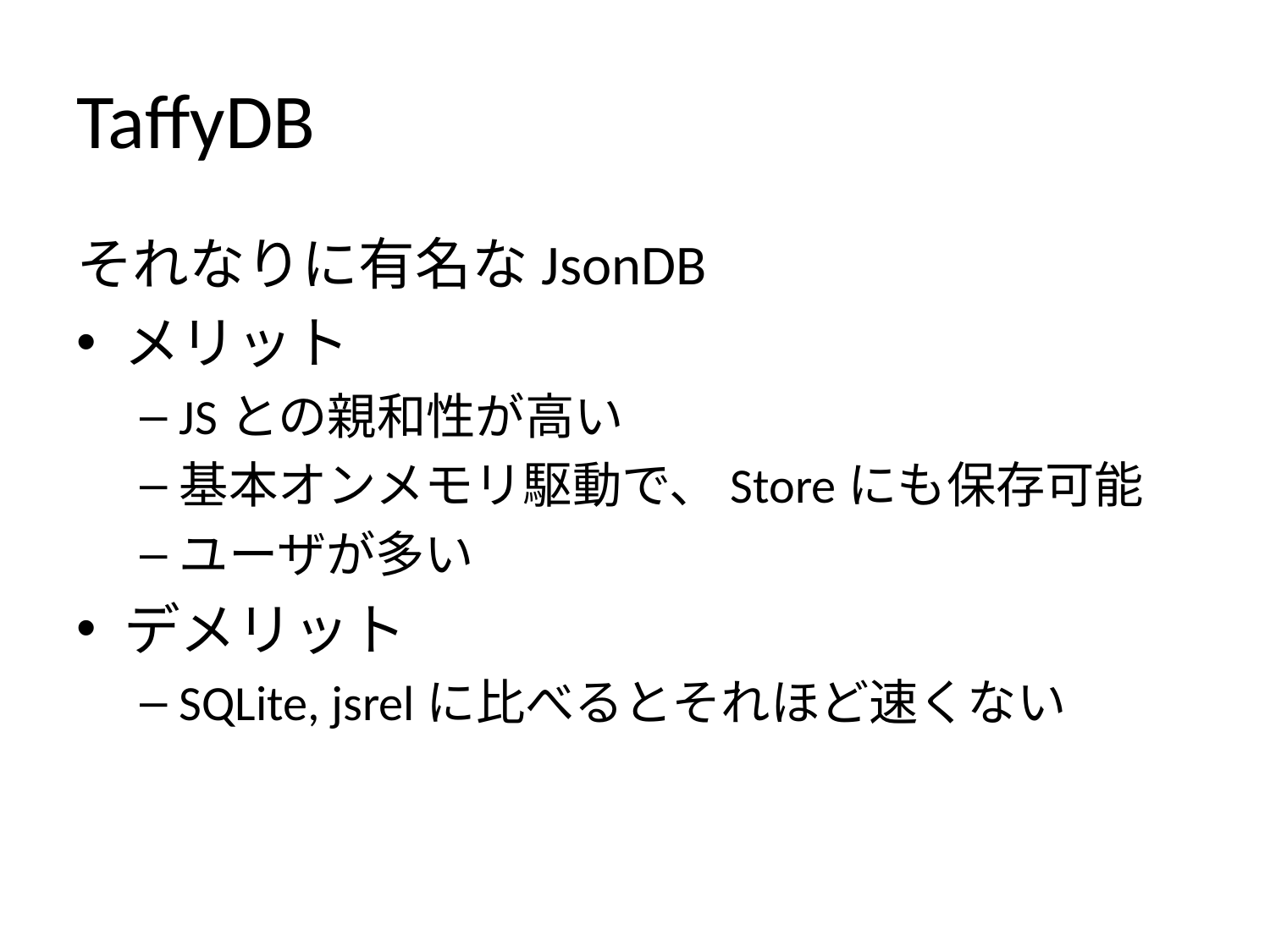

# TaffyDB
それなりに有名なJsonDB
メリット
JSとの親和性が高い
基本オンメモリ駆動で、Storeにも保存可能
ユーザが多い
デメリット
SQLite, jsrelに比べるとそれほど速くない